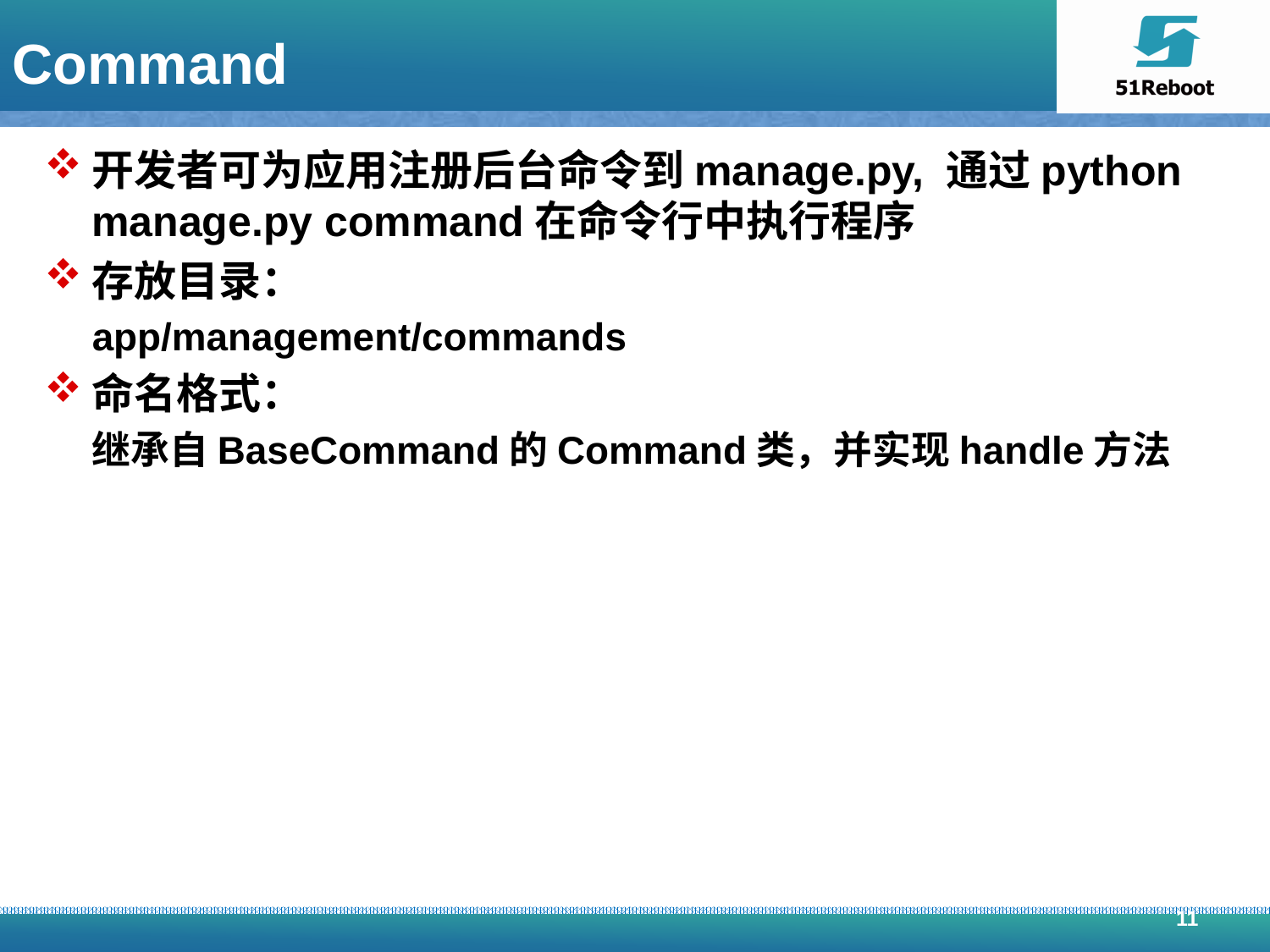

# Command
开发者可为应用注册后台命令到manage.py, 通过python manage.py command在命令行中执行程序
存放目录：
app/management/commands
命名格式：
继承自BaseCommand的Command类，并实现handle方法